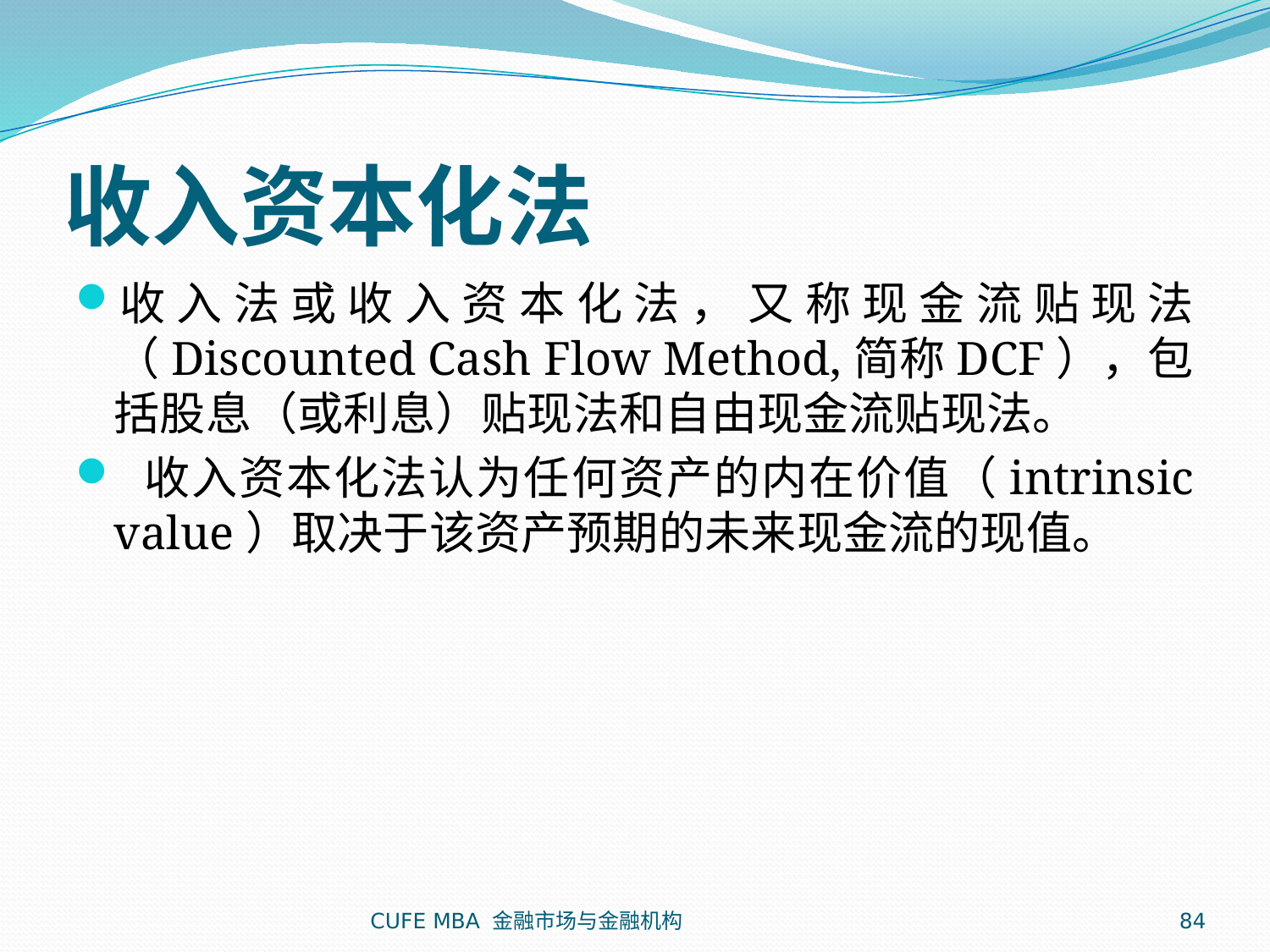

# 收入资本化法
收入法或收入资本化法，又称现金流贴现法（Discounted Cash Flow Method,简称DCF），包括股息（或利息）贴现法和自由现金流贴现法。
 收入资本化法认为任何资产的内在价值（intrinsic value）取决于该资产预期的未来现金流的现值。
CUFE MBA 金融市场与金融机构
84